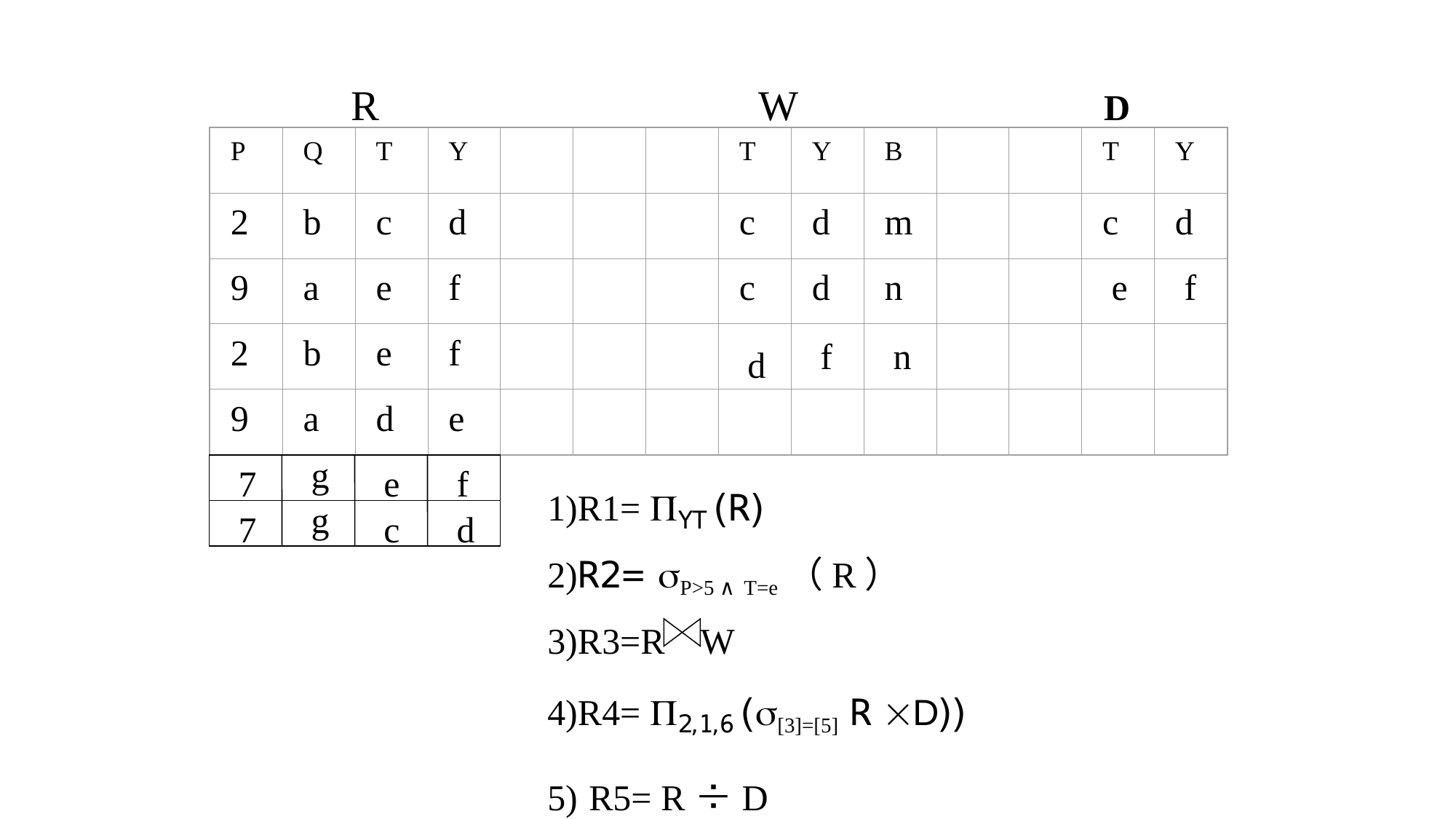

课堂练习
例：
         R                                    W                             D

P

Q

T

Y

T

Y

B

T

Y

2

b

c

d

c

d

m

c

d

9

a

e

f

c

d

n

 e

 f

2

b

e

f

9

a

d

e

f
n
d
g

7
e
f
1)R1= ΠYT (R)
2)R2= σP>5 ∧ T=e（R）
3)R3=R    W
4)R4= Π2,1,6 (σ[3]=[5] R ×D))
5) R5= R ÷ D
g

7
c
d